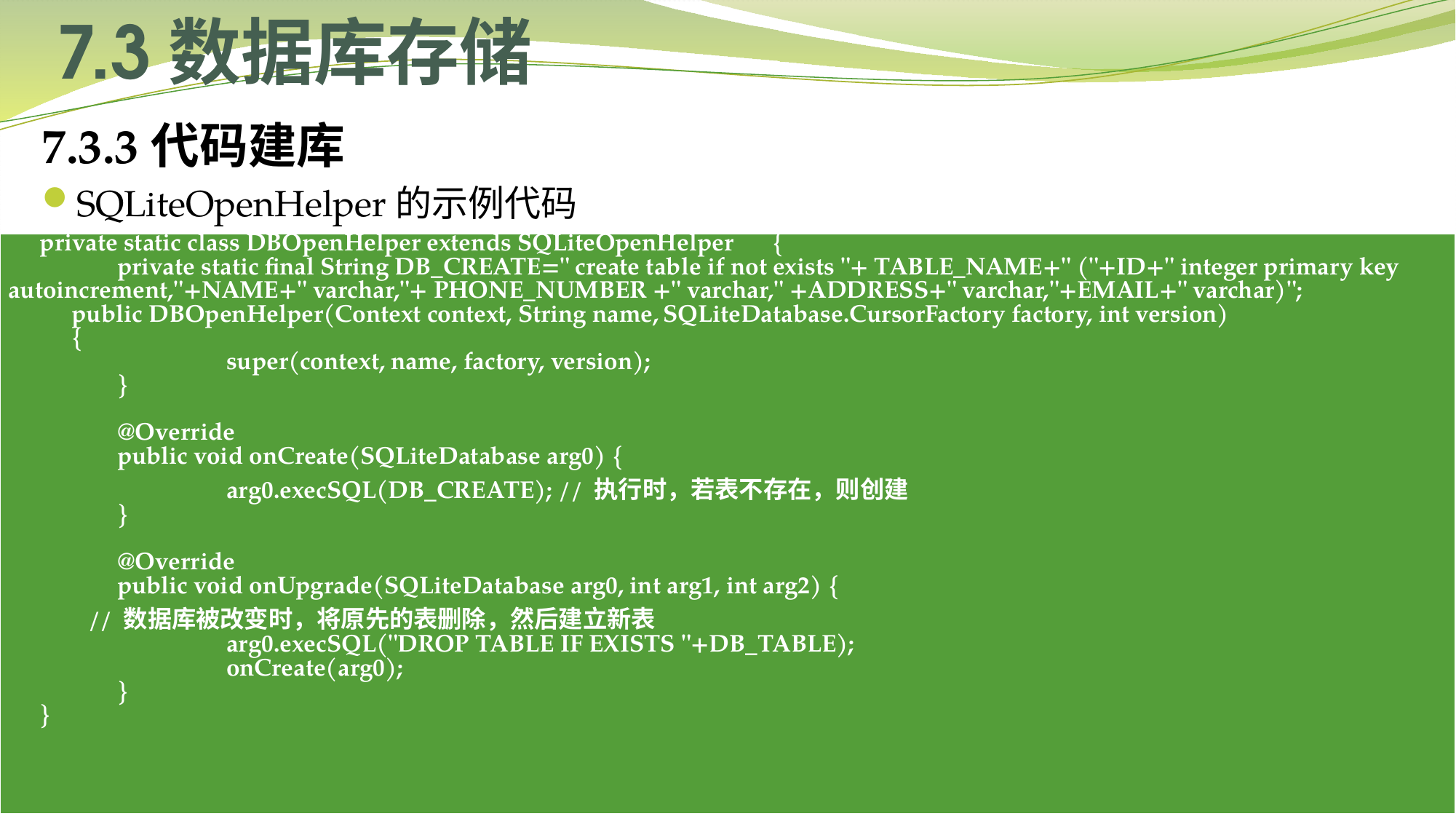

# 7.3数据库存储
7.3.3代码建库
SQLiteOpenHelper的示例代码

| private static class DBOpenHelper extends SQLiteOpenHelper { private static final String DB\_CREATE=" create table if not exists "+ TABLE\_NAME+" ("+ID+" integer primary key autoincrement,"+NAME+" varchar,"+ PHONE\_NUMBER +" varchar," +ADDRESS+" varchar,"+EMAIL+" varchar)"; public DBOpenHelper(Context context, String name, SQLiteDatabase.CursorFactory factory, int version) { super(context, name, factory, version); }   @Override public void onCreate(SQLiteDatabase arg0) { arg0.execSQL(DB\_CREATE); // 执行时，若表不存在，则创建 }   @Override public void onUpgrade(SQLiteDatabase arg0, int arg1, int arg2) { // 数据库被改变时，将原先的表删除，然后建立新表 arg0.execSQL("DROP TABLE IF EXISTS "+DB\_TABLE); onCreate(arg0); } } |
| --- |